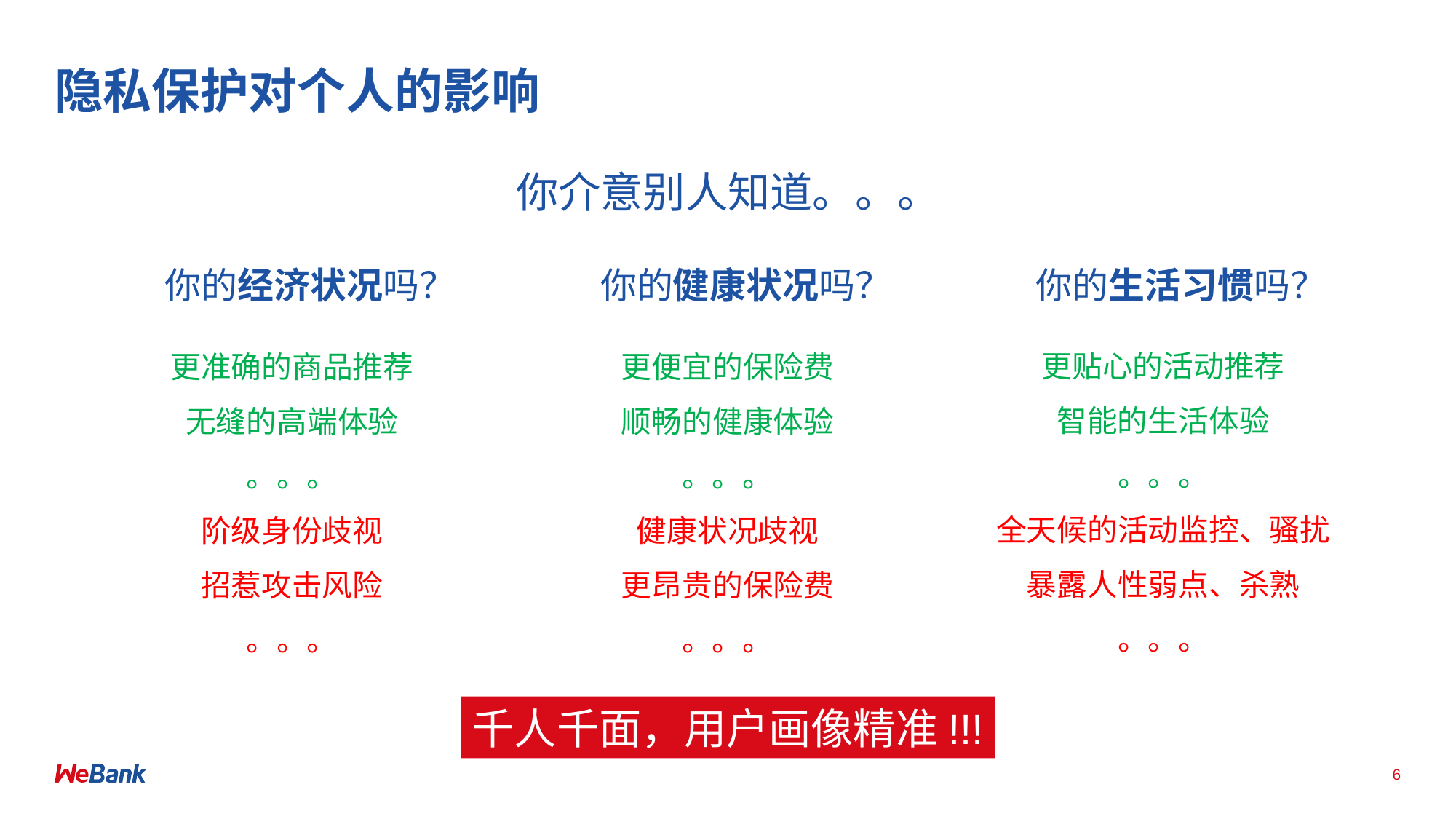

# 隐私保护对个人的影响
你介意别人知道。。。
你的生活习惯吗？
你的经济状况吗？
你的健康状况吗？
更贴心的活动推荐
智能的生活体验
。。。
全天候的活动监控、骚扰
暴露人性弱点、杀熟
。。。
更准确的商品推荐
无缝的高端体验
。。。
阶级身份歧视
招惹攻击风险
。。。
更便宜的保险费
顺畅的健康体验
。。。
健康状况歧视
更昂贵的保险费
。。。
千人千面，用户画像精准!!!
6